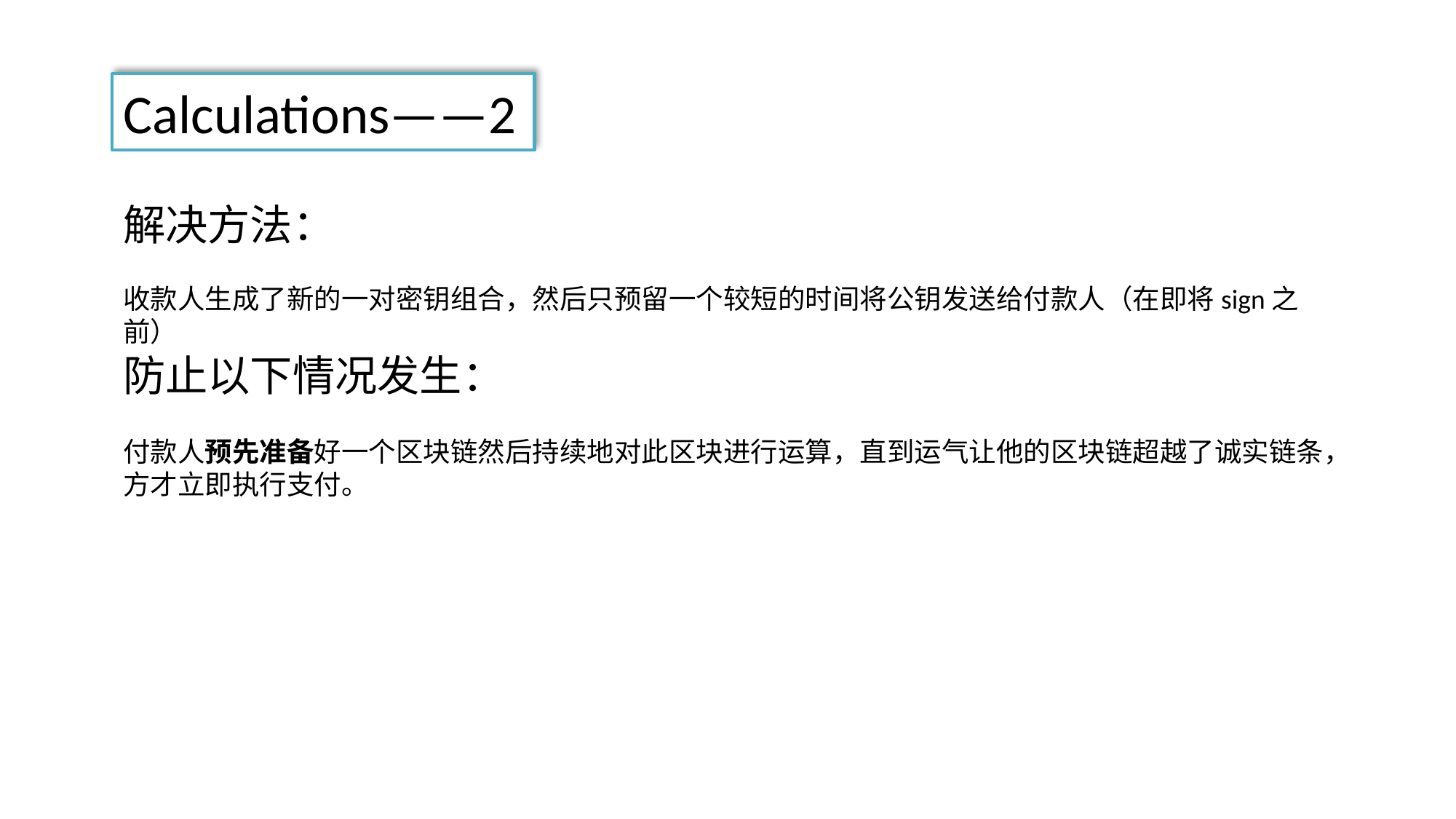

Calculations——2
解决方法：
收款人生成了新的一对密钥组合，然后只预留一个较短的时间将公钥发送给付款人（在即将sign之前）
防止以下情况发生：
付款人预先准备好一个区块链然后持续地对此区块进行运算，直到运气让他的区块链超越了诚实链条，方才立即执行支付。